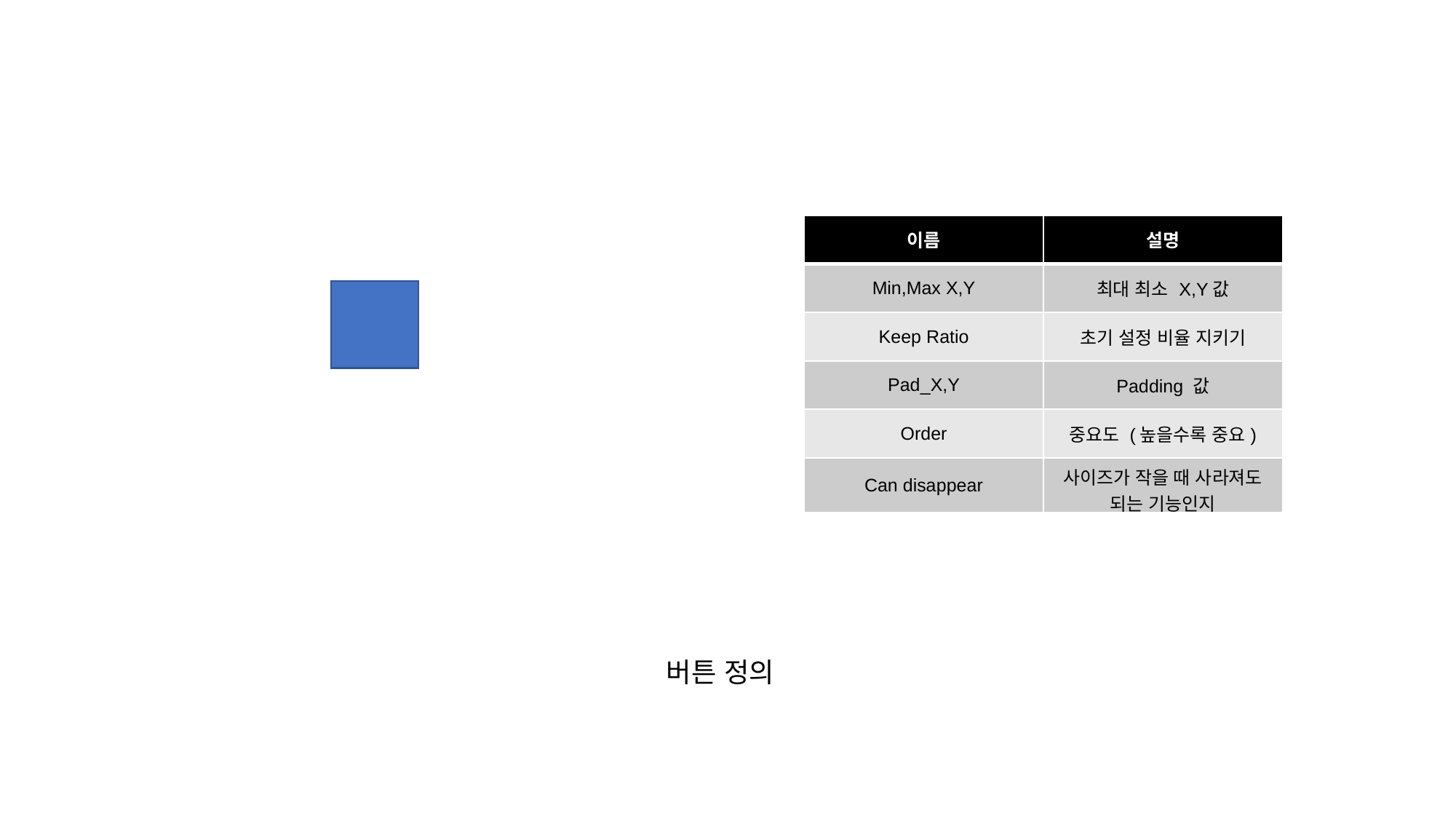

| 이름 | 설명 |
| --- | --- |
| Min,Max X,Y | 최대 최소 X,Y값 |
| Keep Ratio | 초기 설정 비율 지키기 |
| Pad\_X,Y | Padding 값 |
| Order | 중요도 (높을수록 중요) |
| Can disappear | 사이즈가 작을 때 사라져도 되는 기능인지 |

버튼 정의